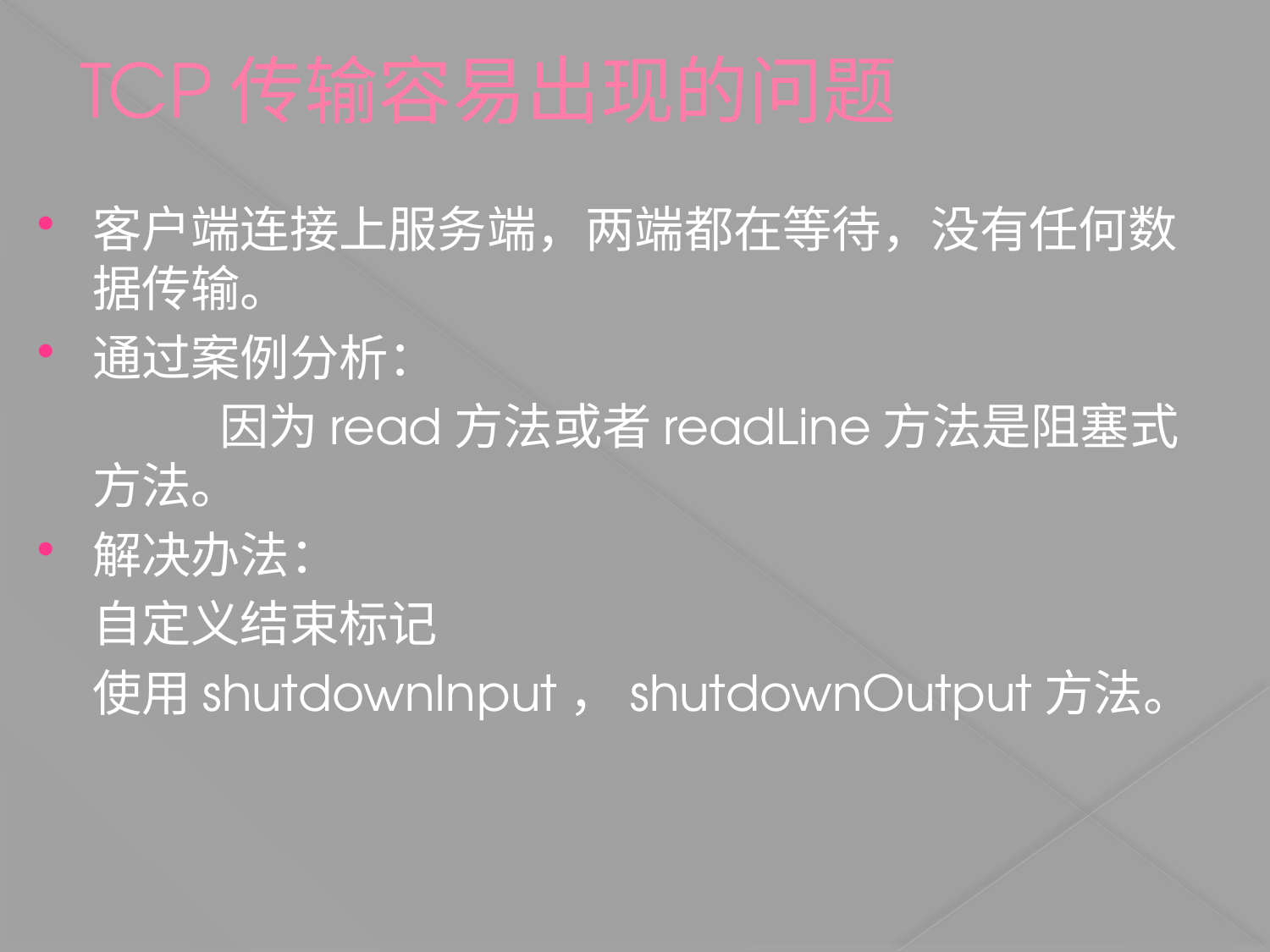

# TCP传输容易出现的问题
客户端连接上服务端，两端都在等待，没有任何数据传输。
通过案例分析：
		因为read方法或者readLine方法是阻塞式方法。
解决办法：
	自定义结束标记
	使用shutdownInput，shutdownOutput方法。